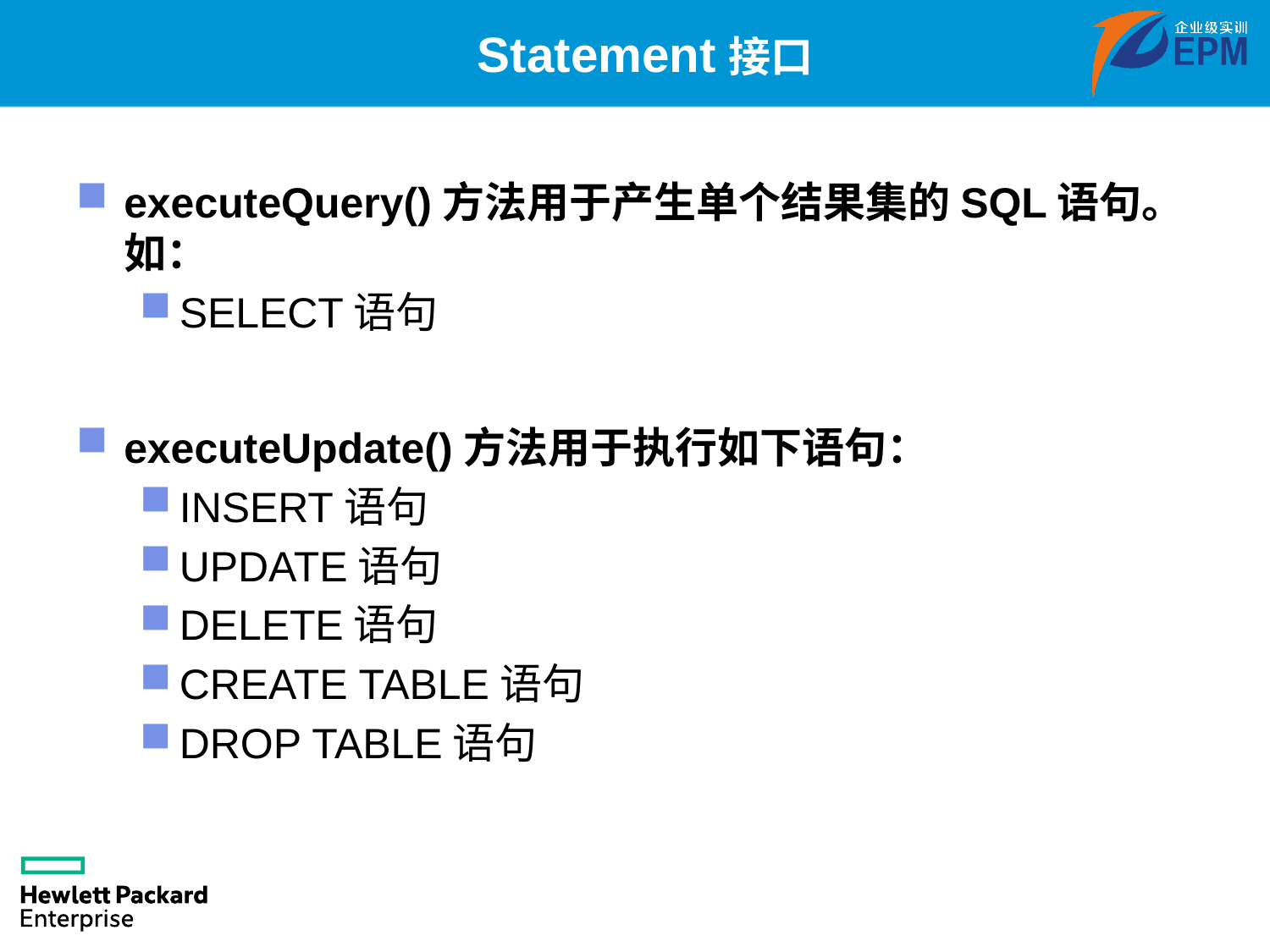

# Statement接口
executeQuery()方法用于产生单个结果集的SQL语句。如：
SELECT语句

executeUpdate()方法用于执行如下语句：
INSERT语句
UPDATE语句
DELETE语句
CREATE TABLE语句
DROP TABLE语句